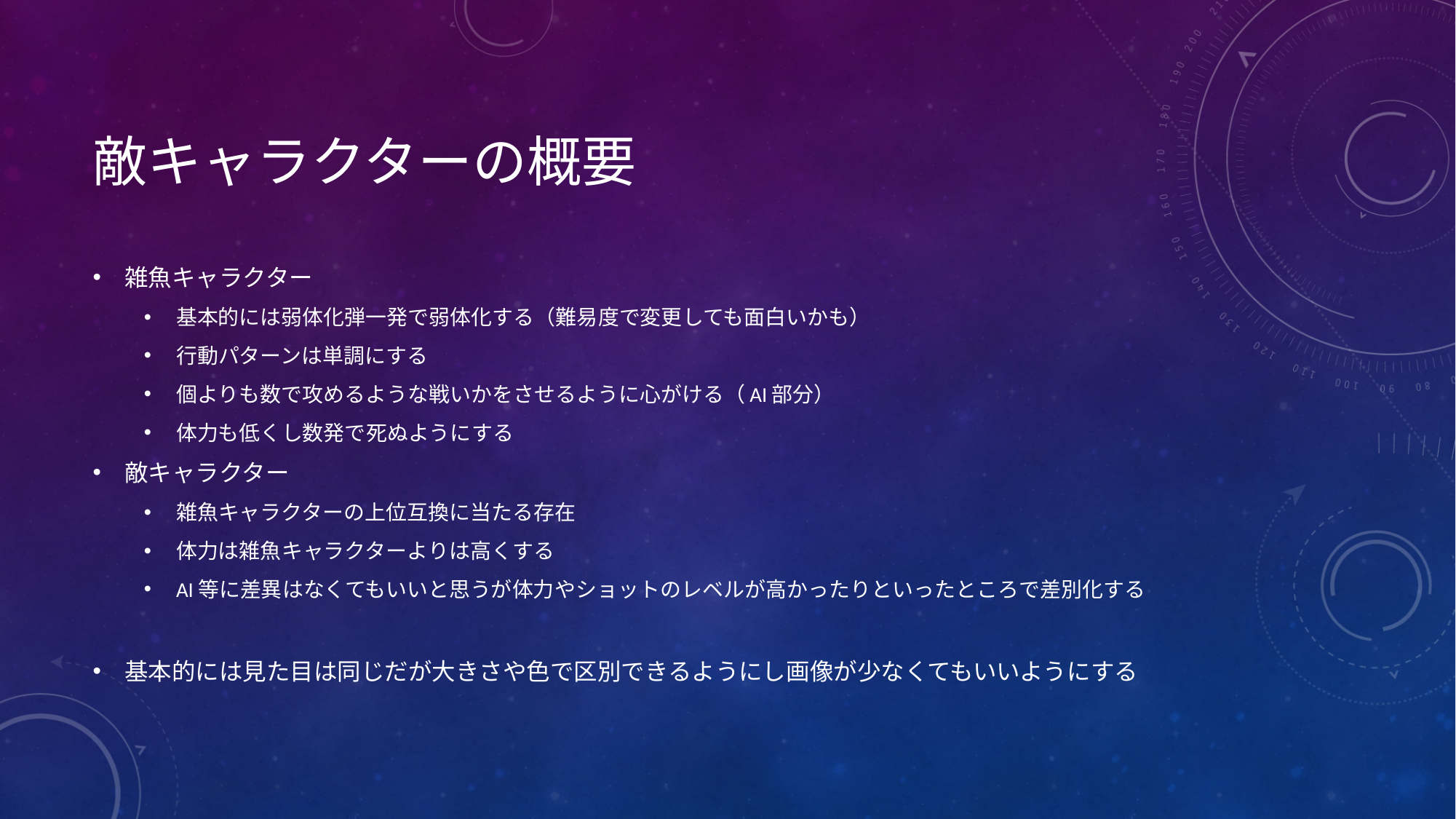

# 敵キャラクターの概要
雑魚キャラクター
基本的には弱体化弾一発で弱体化する（難易度で変更しても面白いかも）
行動パターンは単調にする
個よりも数で攻めるような戦いかをさせるように心がける（AI部分）
体力も低くし数発で死ぬようにする
敵キャラクター
雑魚キャラクターの上位互換に当たる存在
体力は雑魚キャラクターよりは高くする
AI等に差異はなくてもいいと思うが体力やショットのレベルが高かったりといったところで差別化する

基本的には見た目は同じだが大きさや色で区別できるようにし画像が少なくてもいいようにする